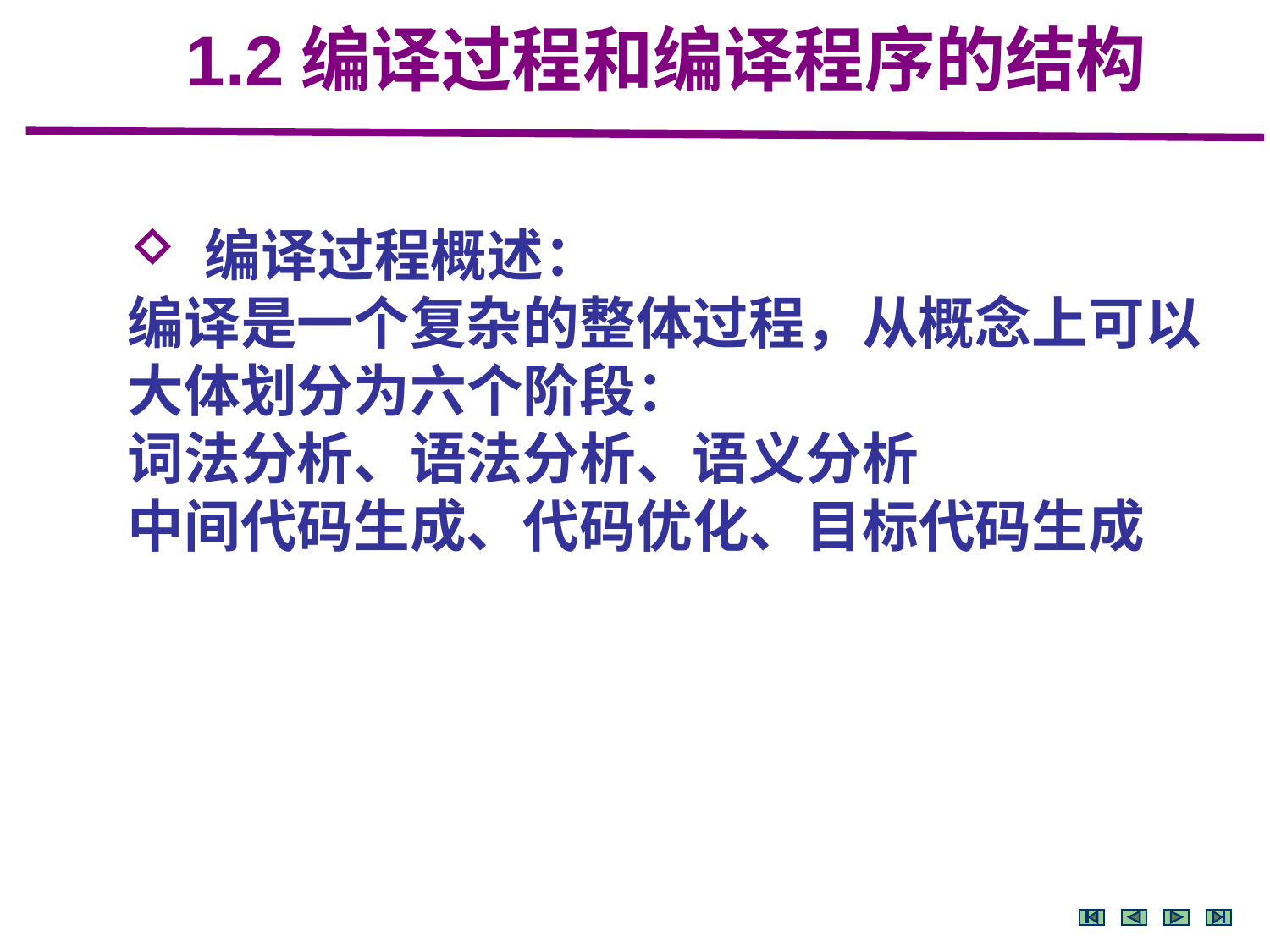

1.2编译过程和编译程序的结构
 编译过程概述：
编译是一个复杂的整体过程，从概念上可以大体划分为六个阶段：
词法分析、语法分析、语义分析
中间代码生成、代码优化、目标代码生成